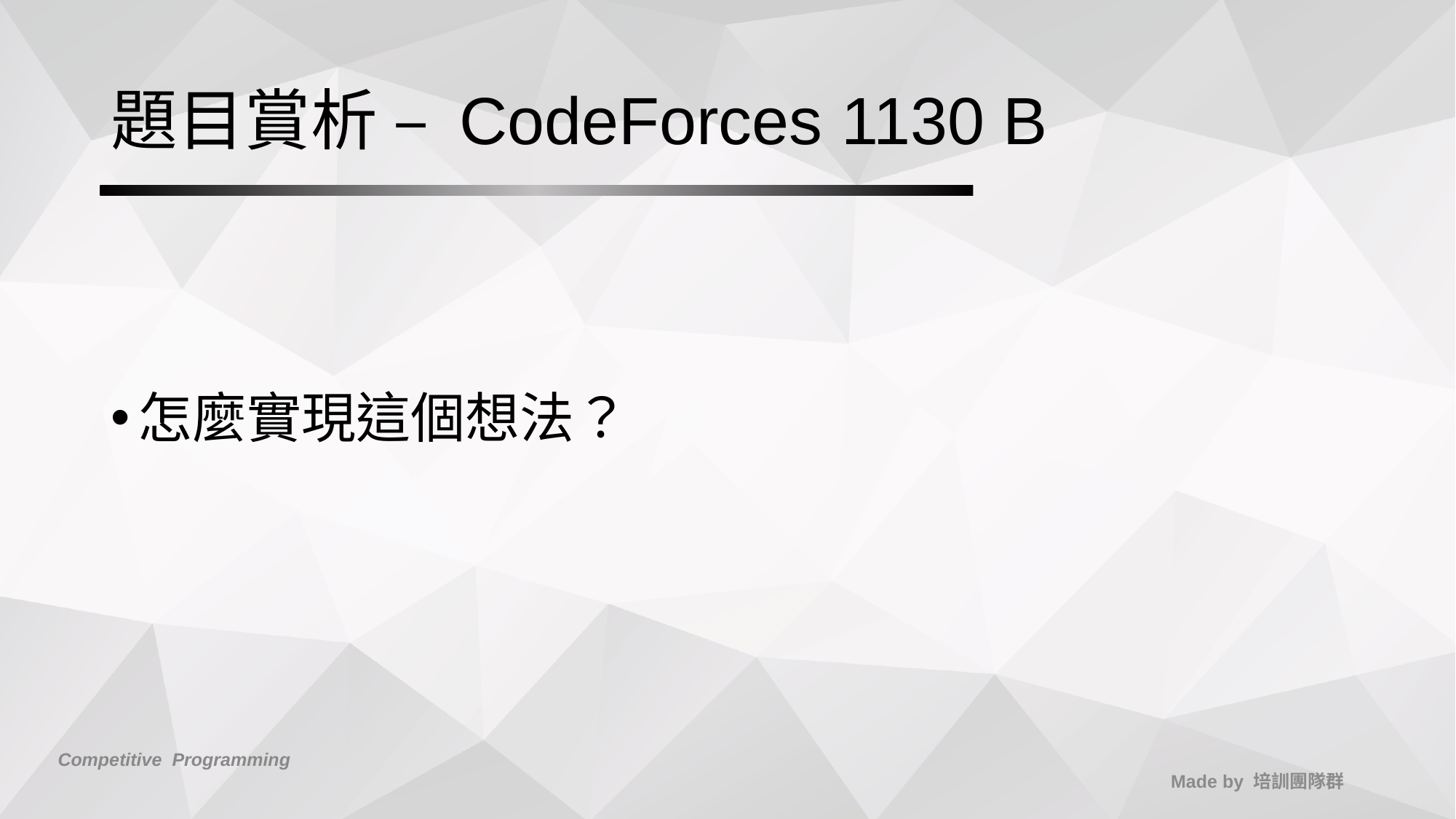

# 題目賞析 – CodeForces 1130 B
怎麼實現這個想法？